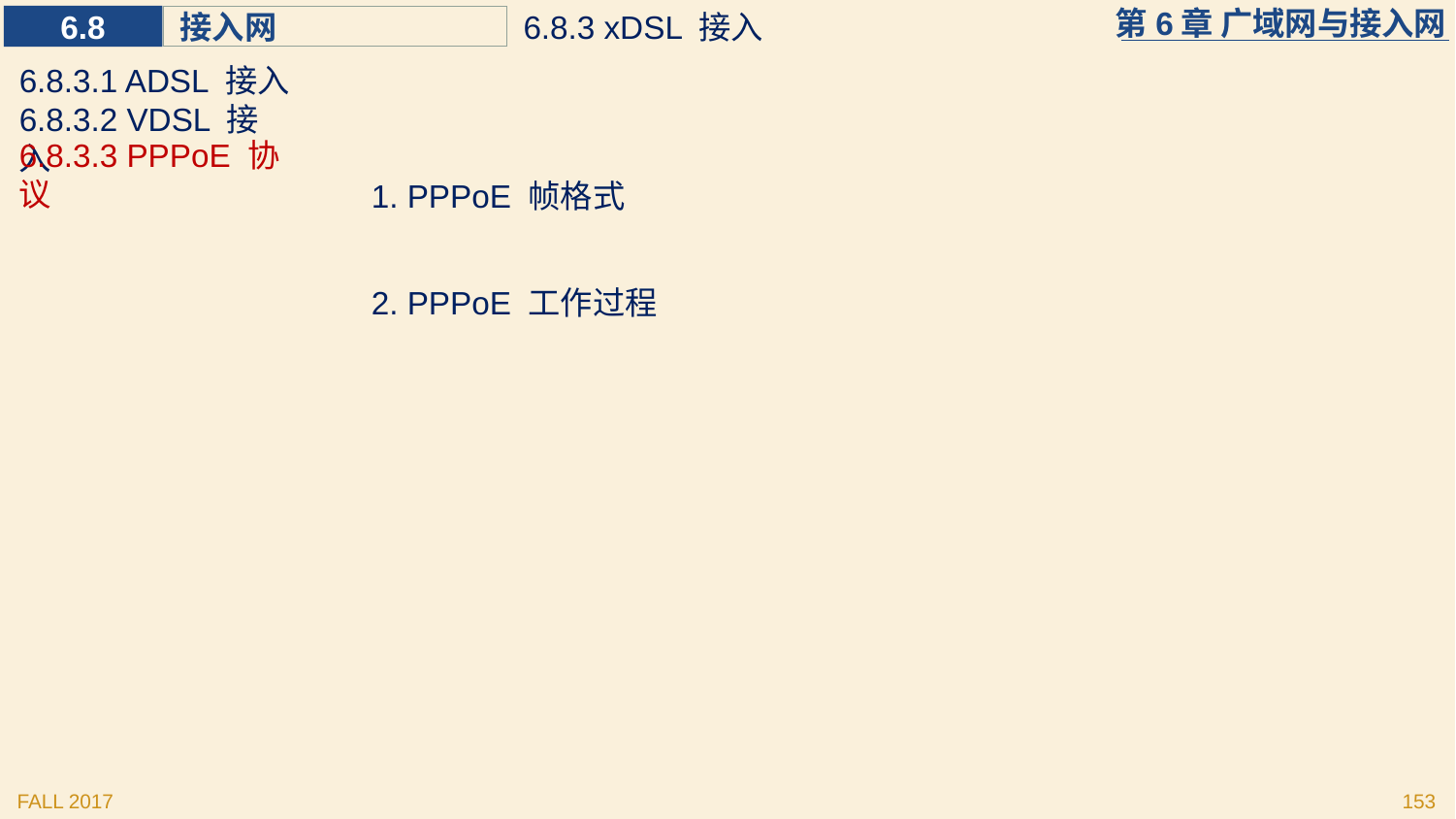

6.8.3 xDSL 接入
6.8.3.1 ADSL 接入
6.8.3.2 VDSL 接入
6.8.3.3 PPPoE 协议
1. PPPoE 帧格式

2. PPPoE 工作过程